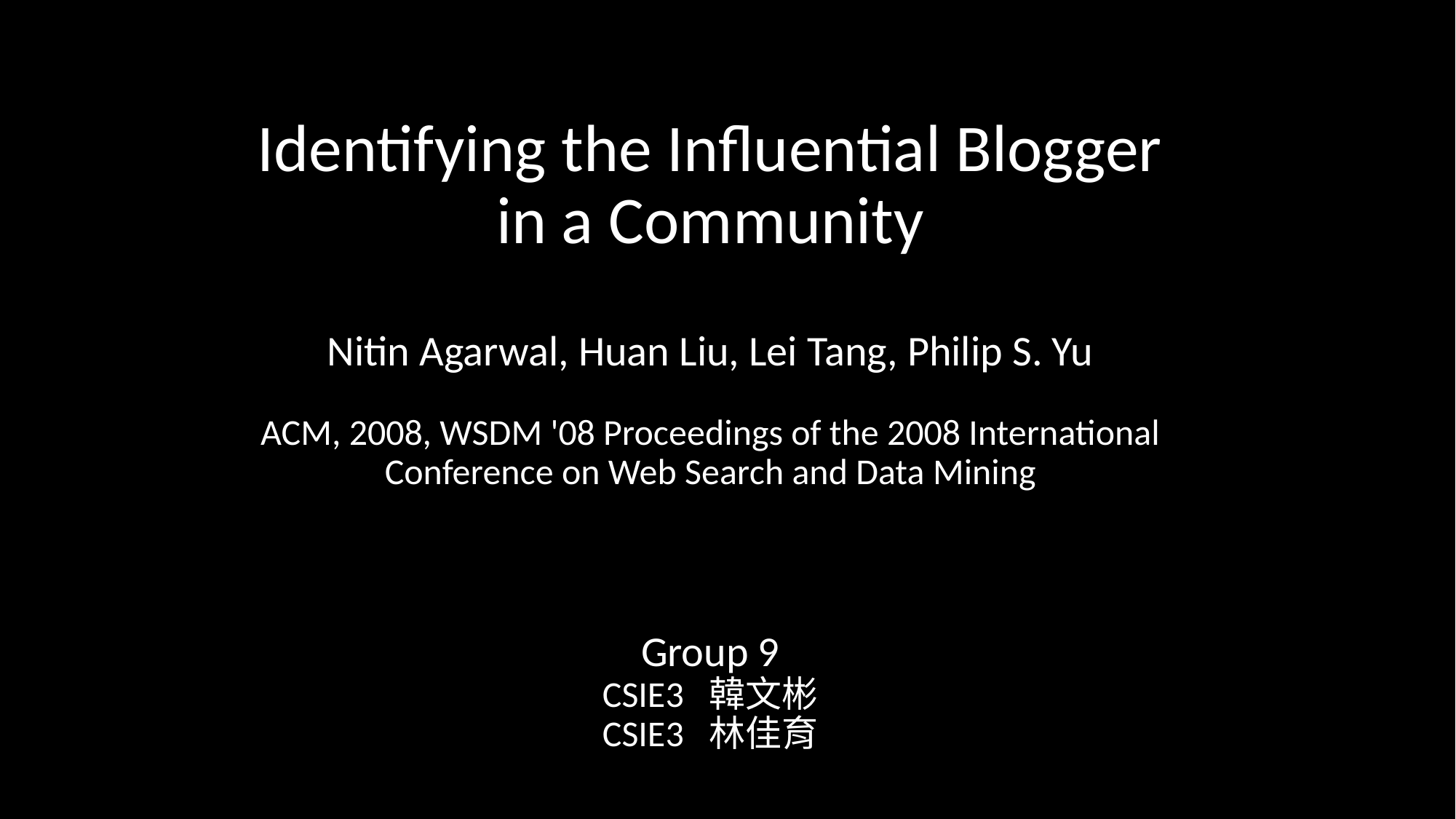

Identifying the Influential Blogger in a Community
Nitin Agarwal, Huan Liu, Lei Tang, Philip S. Yu

ACM, 2008, WSDM '08 Proceedings of the 2008 International Conference on Web Search and Data Mining

Group 9
CSIE3  韓文彬
CSIE3  林佳育